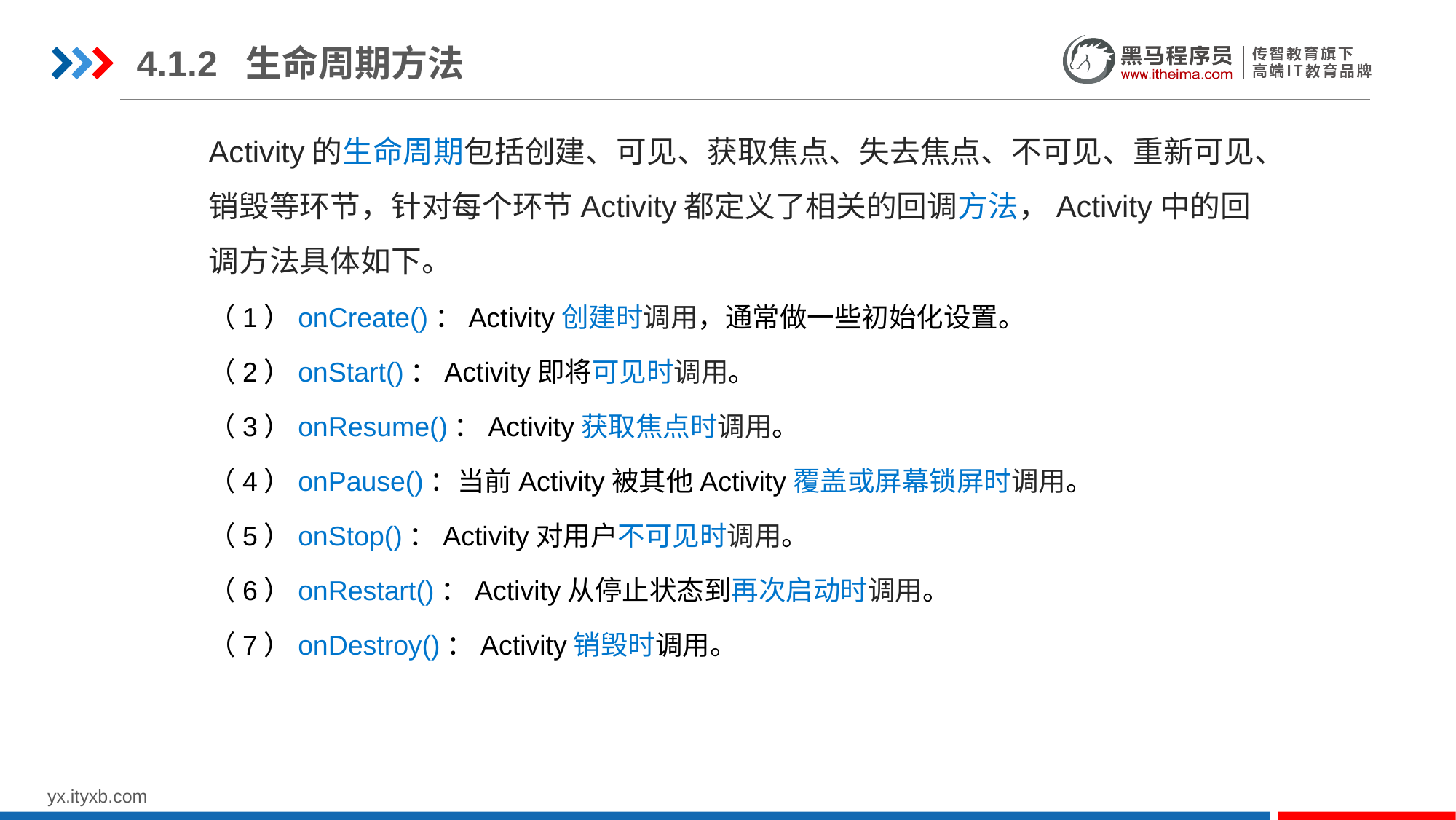

4.1.2	生命周期方法
Activity的生命周期包括创建、可见、获取焦点、失去焦点、不可见、重新可见、销毁等环节，针对每个环节Activity都定义了相关的回调方法，Activity中的回调方法具体如下。
（1）onCreate()：Activity创建时调用，通常做一些初始化设置。
（2）onStart()：Activity即将可见时调用。
（3）onResume()：Activity获取焦点时调用。
（4）onPause()：当前Activity被其他Activity覆盖或屏幕锁屏时调用。
（5）onStop()：Activity对用户不可见时调用。
（6）onRestart()：Activity从停止状态到再次启动时调用。
（7）onDestroy()：Activity销毁时调用。